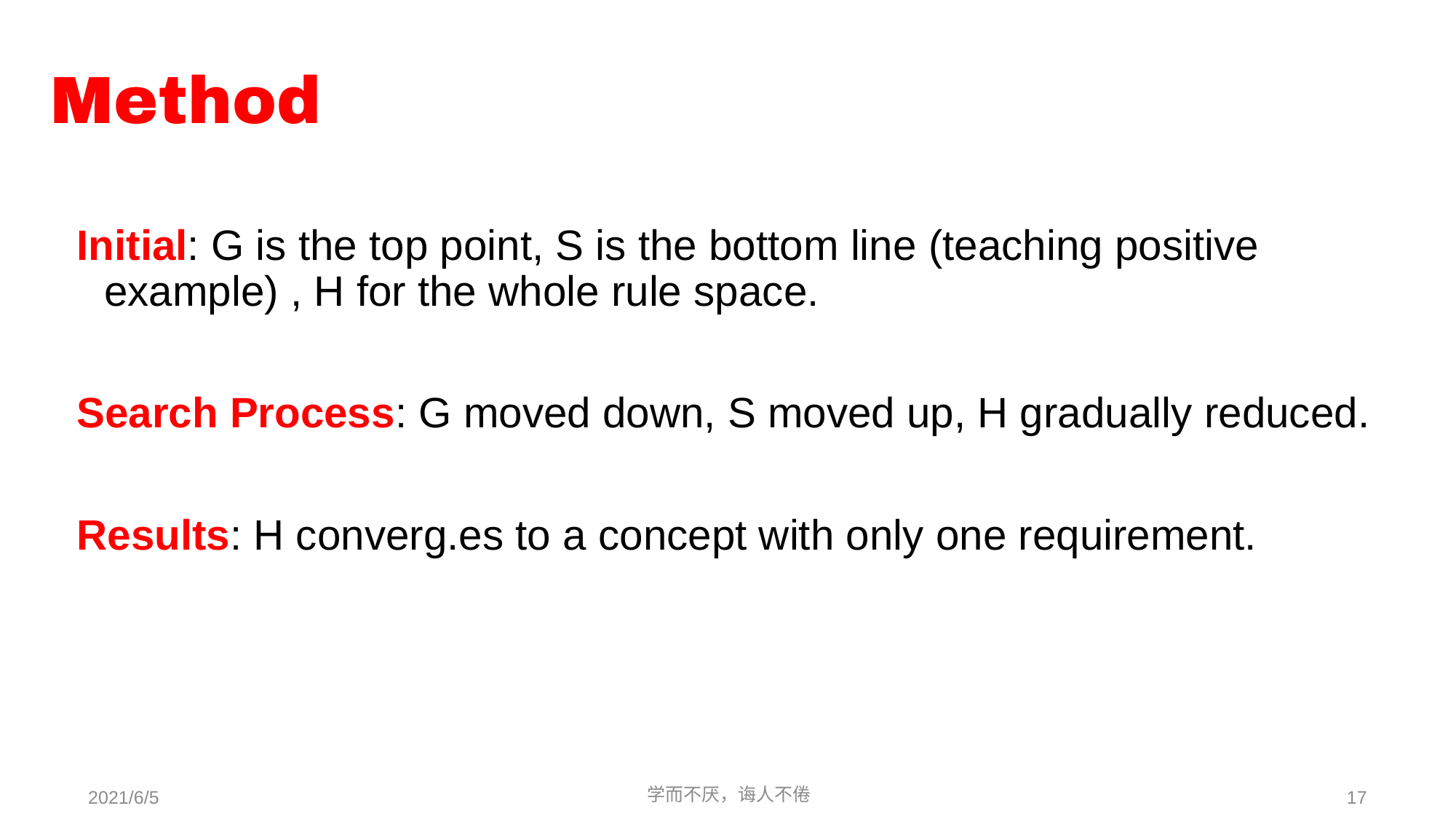

# Method
Initial: G is the top point, S is the bottom line (teaching positive example) , H for the whole rule space.

Search Process: G moved down, S moved up, H gradually reduced.

Results: H converg.es to a concept with only one requirement.
学而不厌，诲人不倦
17
2021/6/5